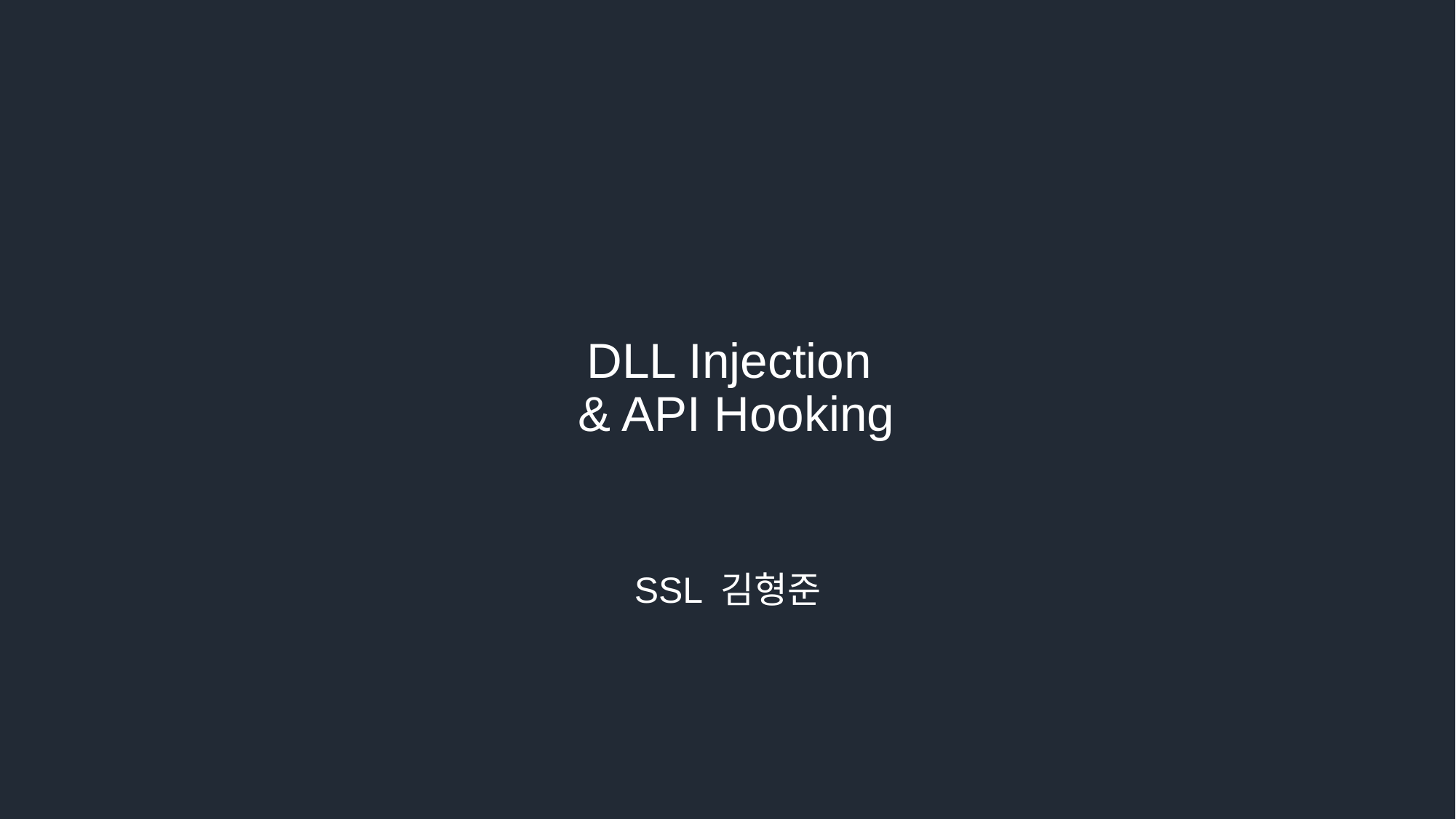

# DLL Injection & API Hooking
SSL 김형준